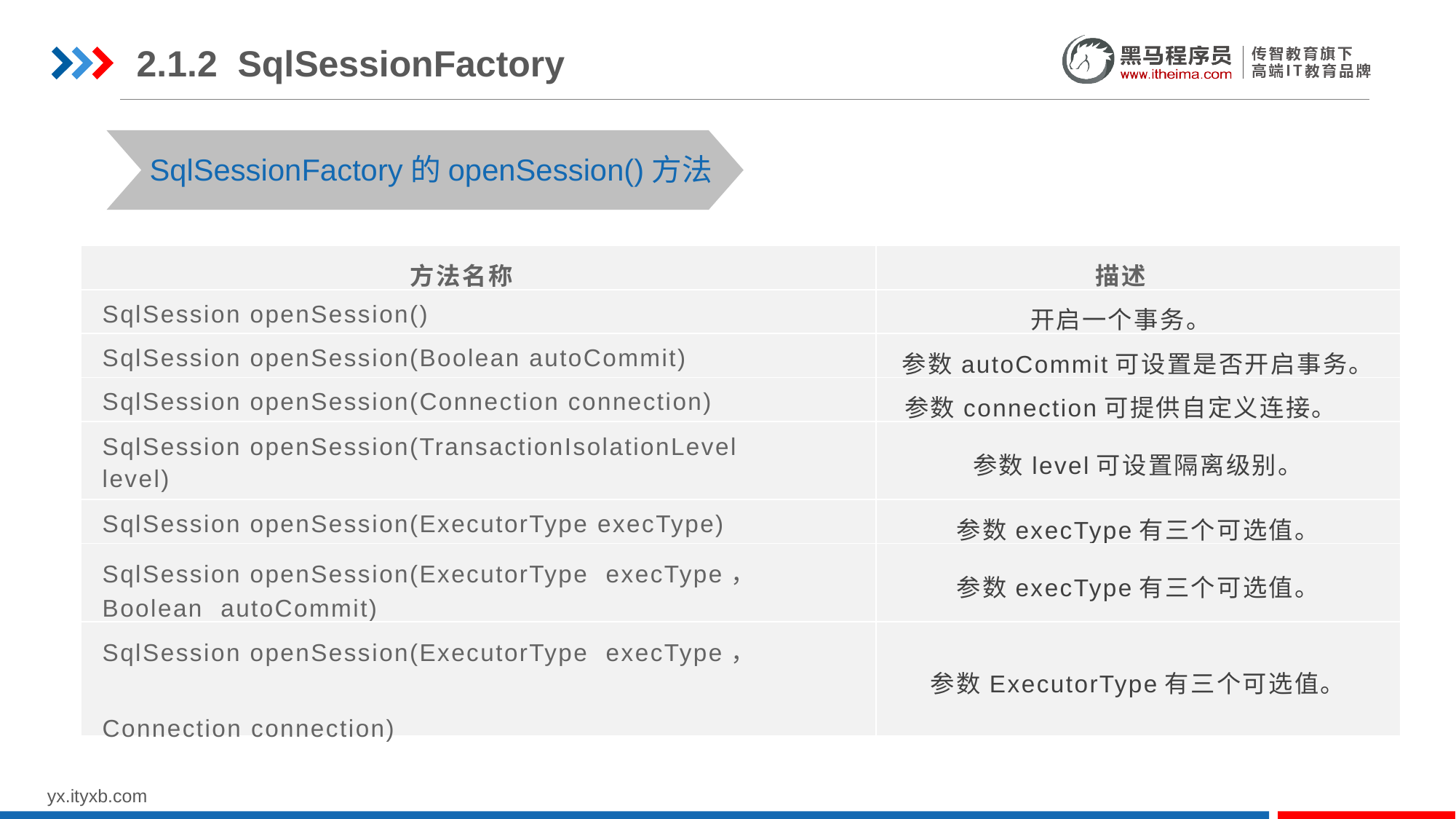

2.1.2  SqlSessionFactory

SqlSessionFactory的openSession()方法
| 方法名称 | 描述 |
| --- | --- |
| SqlSession openSession() | 开启一个事务。 |
| SqlSession openSession(Boolean autoCommit) | 参数autoCommit可设置是否开启事务。 |
| SqlSession openSession(Connection connection) | 参数connection可提供自定义连接。 |
| SqlSession openSession(TransactionIsolationLevel level) | 参数level可设置隔离级别。 |
| SqlSession openSession(ExecutorType execType) | 参数execType有三个可选值。 |
| SqlSession openSession(ExecutorType execType， Boolean autoCommit) | 参数execType有三个可选值。 |
| SqlSession openSession(ExecutorType execType， Connection connection) | 参数ExecutorType有三个可选值。 |